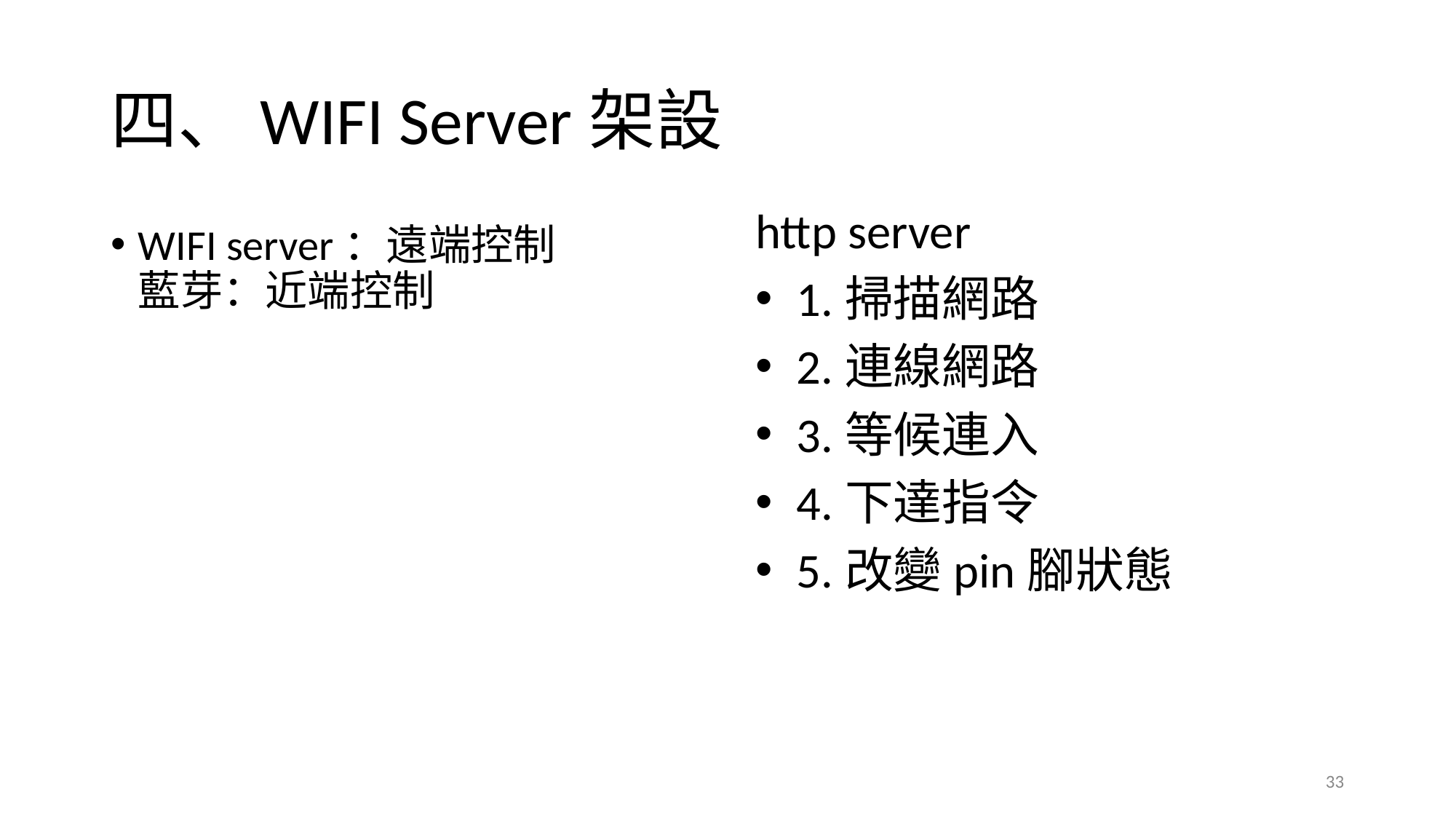

# 四、WIFI Server架設
http server
1.掃描網路
2.連線網路
3.等候連入
4.下達指令
5.改變pin腳狀態
WIFI server：遠端控制
藍芽：近端控制

33